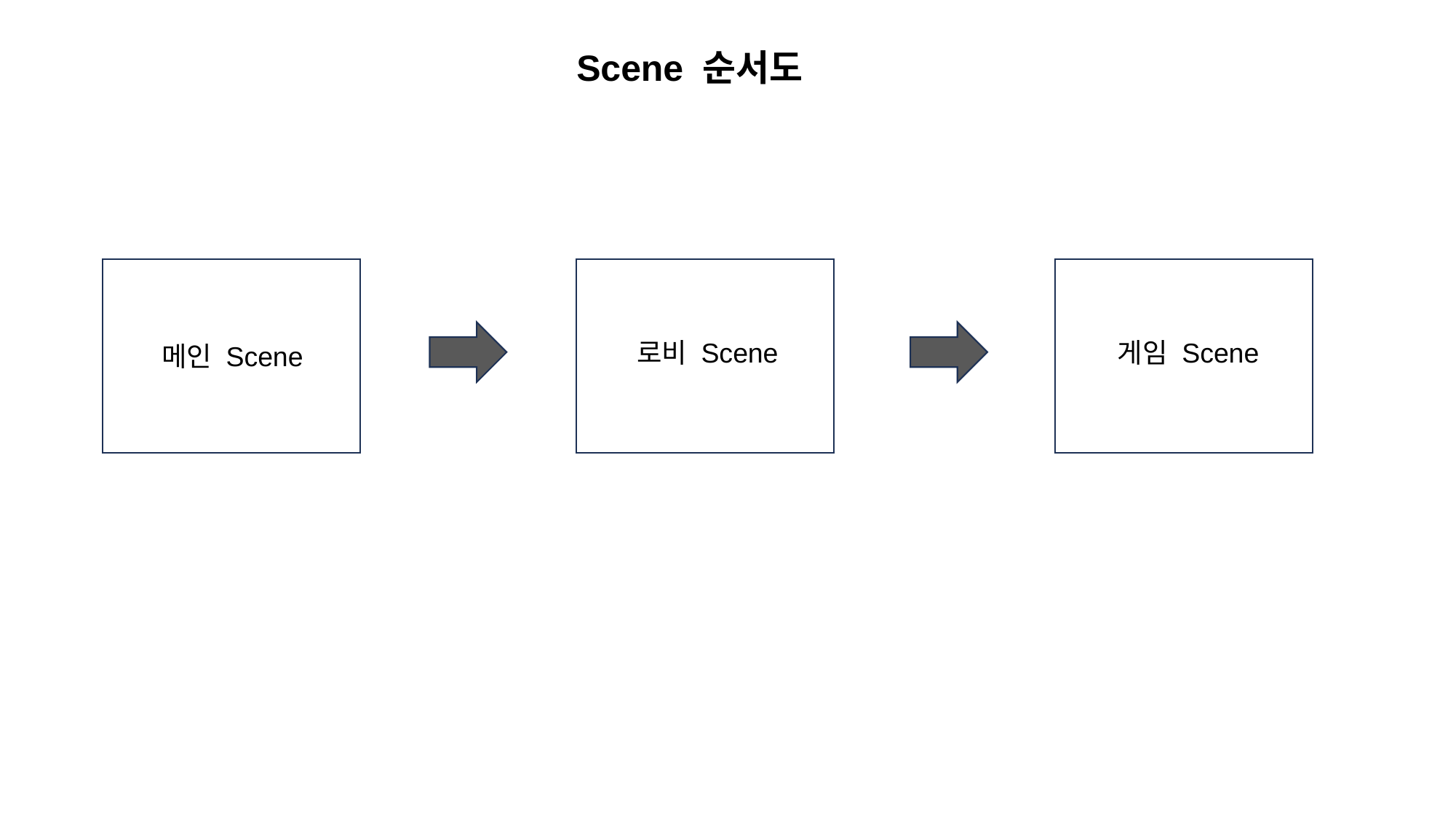

Scene 순서도

로비 Scene
게임 Scene
메인 Scene